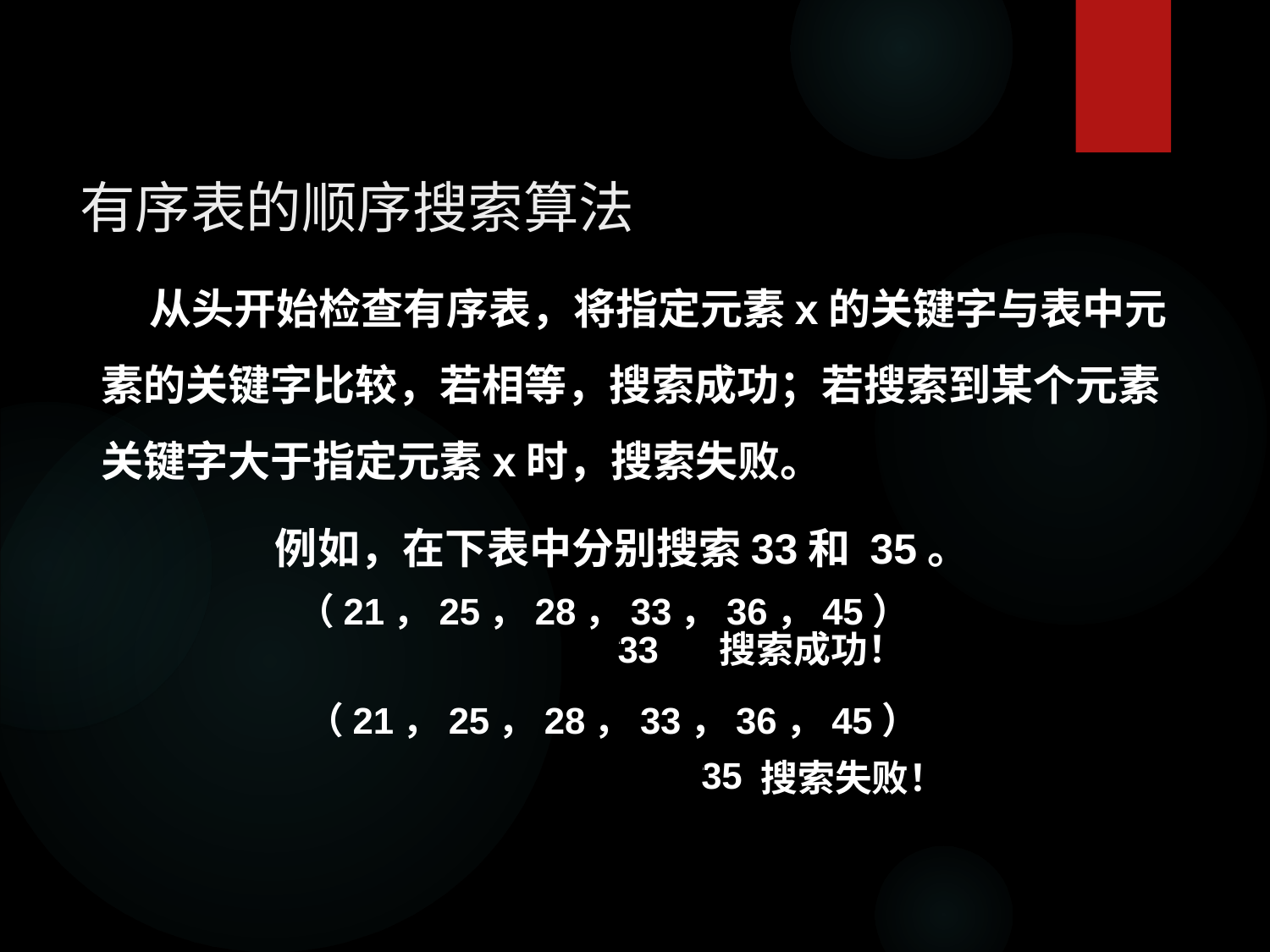

有序表的顺序搜索算法
    从头开始检查有序表，将指定元素x的关键字与表中元素的关键字比较，若相等，搜索成功；若搜索到某个元素关键字大于指定元素x时，搜索失败。
例如，在下表中分别搜索33和 35。
（21，25，28，33，36，45）
搜索成功！
33

（21，25，28，33，36，45）
35

搜索失败！